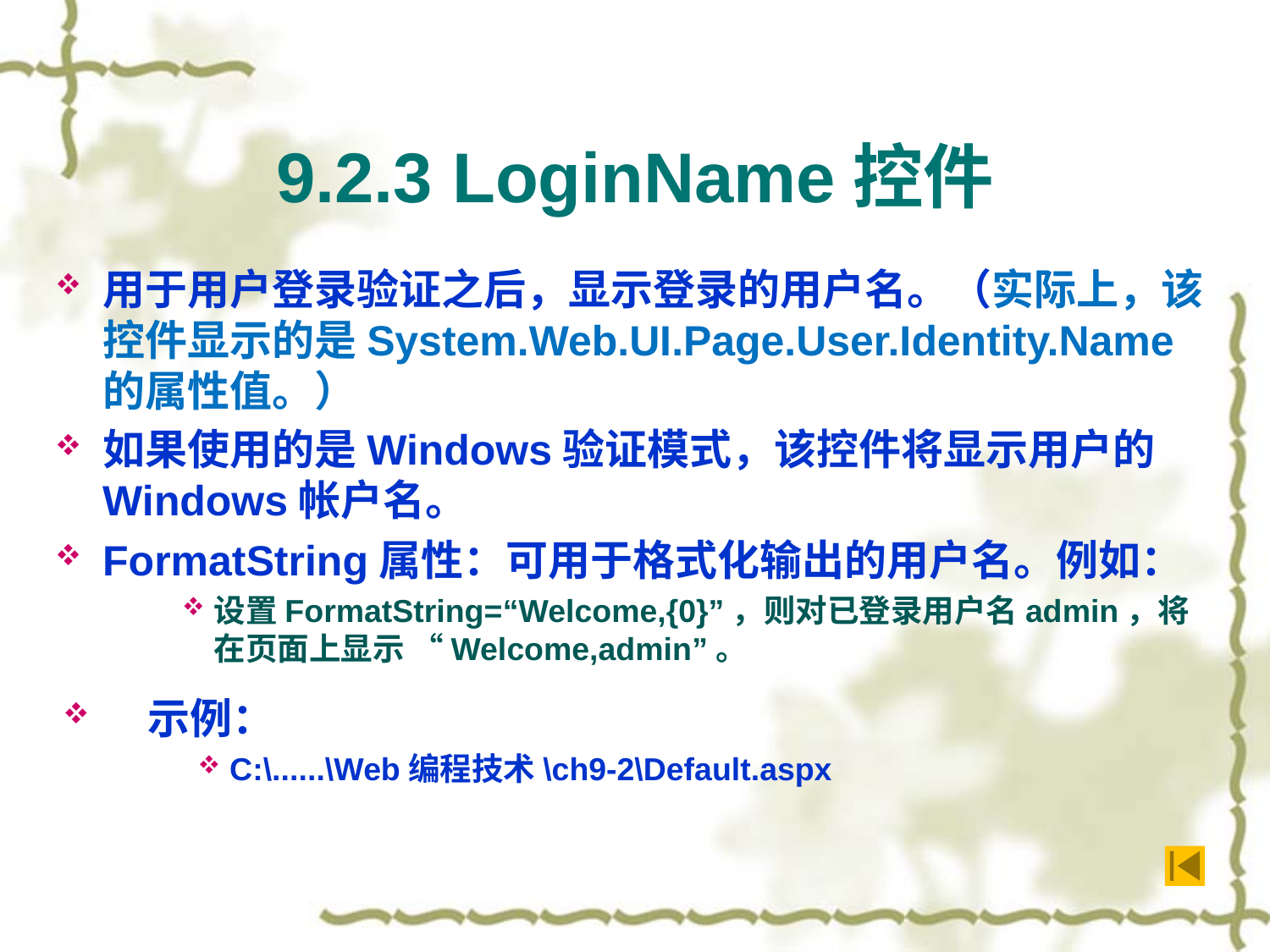

# 9.2.3 LoginName控件
用于用户登录验证之后，显示登录的用户名。（实际上，该控件显示的是System.Web.UI.Page.User.Identity.Name的属性值。）
如果使用的是Windows验证模式，该控件将显示用户的Windows帐户名。
FormatString属性：可用于格式化输出的用户名。例如：
设置FormatString=“Welcome,{0}”，则对已登录用户名admin，将在页面上显示 “Welcome,admin”。
示例：
C:\......\Web编程技术\ch9-2\Default.aspx